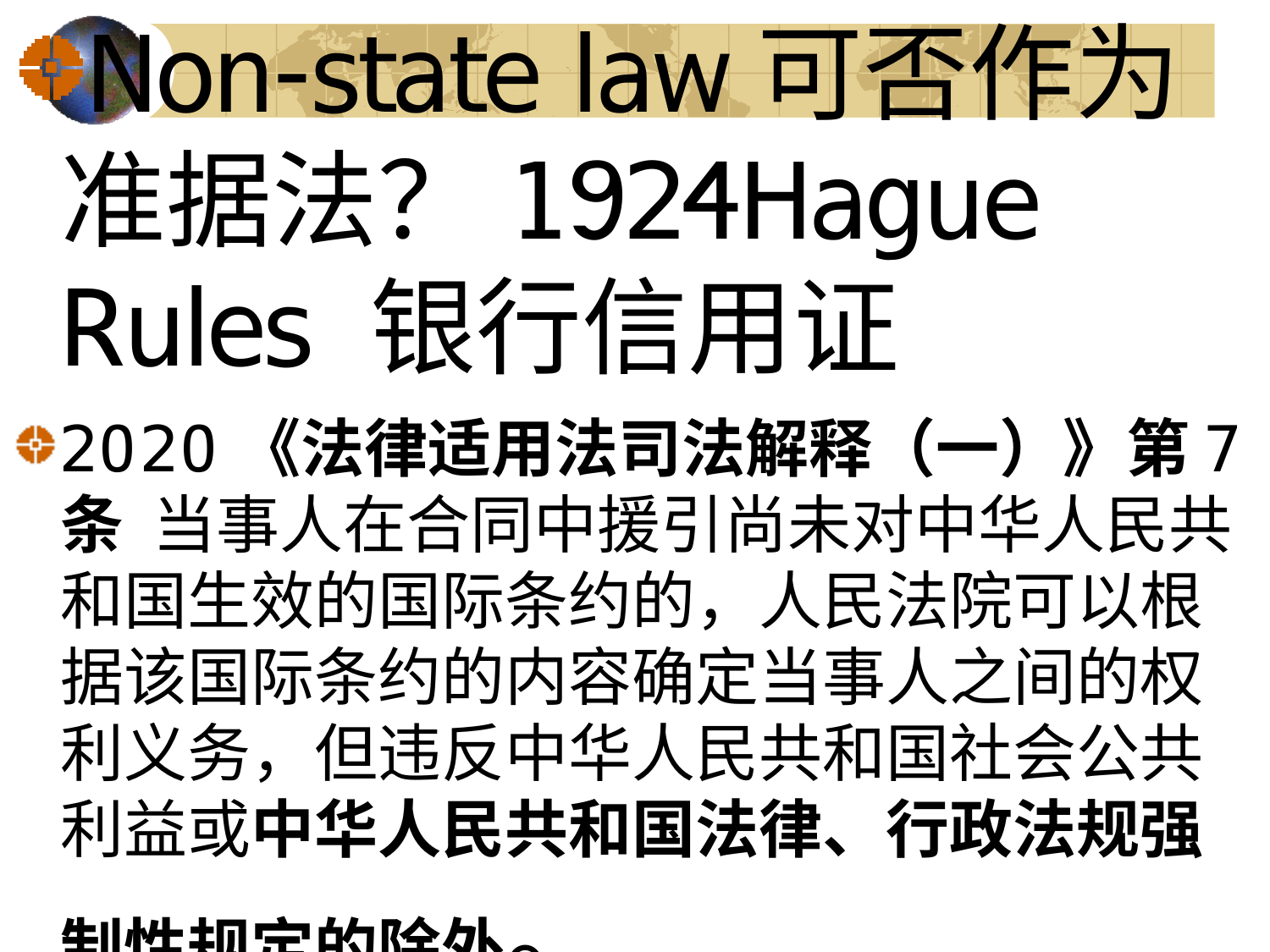

Non-state law可否作为准据法？1924Hague Rules 银行信用证
2020《法律适用法司法解释（一）》第7条  当事人在合同中援引尚未对中华人民共和国生效的国际条约的，人民法院可以根据该国际条约的内容确定当事人之间的权利义务，但违反中华人民共和国社会公共利益或中华人民共和国法律、行政法规强制性规定的除外。